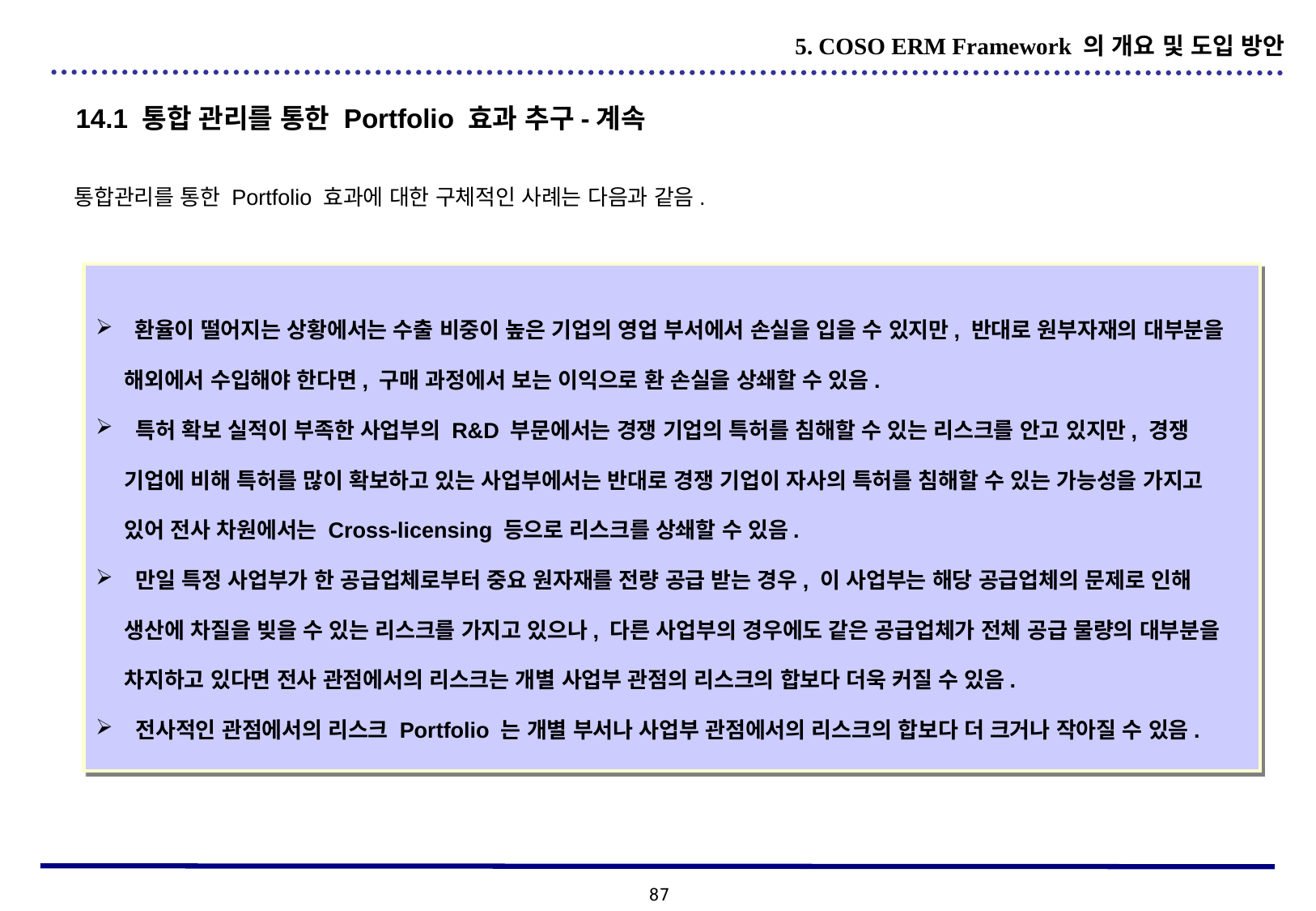

5. COSO ERM Framework 의 개요 및 도입 방안
14.1 통합 관리를 통한 Portfolio 효과 추구-계속
통합관리를 통한 Portfolio 효과에 대한 구체적인 사례는 다음과 같음.
 환율이 떨어지는 상황에서는 수출 비중이 높은 기업의 영업 부서에서 손실을 입을 수 있지만, 반대로 원부자재의 대부분을 해외에서 수입해야 한다면, 구매 과정에서 보는 이익으로 환 손실을 상쇄할 수 있음.
 특허 확보 실적이 부족한 사업부의 R&D 부문에서는 경쟁 기업의 특허를 침해할 수 있는 리스크를 안고 있지만, 경쟁 기업에 비해 특허를 많이 확보하고 있는 사업부에서는 반대로 경쟁 기업이 자사의 특허를 침해할 수 있는 가능성을 가지고 있어 전사 차원에서는 Cross-licensing 등으로 리스크를 상쇄할 수 있음.
 만일 특정 사업부가 한 공급업체로부터 중요 원자재를 전량 공급 받는 경우, 이 사업부는 해당 공급업체의 문제로 인해 생산에 차질을 빚을 수 있는 리스크를 가지고 있으나, 다른 사업부의 경우에도 같은 공급업체가 전체 공급 물량의 대부분을 차지하고 있다면 전사 관점에서의 리스크는 개별 사업부 관점의 리스크의 합보다 더욱 커질 수 있음.
 전사적인 관점에서의 리스크 Portfolio 는 개별 부서나 사업부 관점에서의 리스크의 합보다 더 크거나 작아질 수 있음.